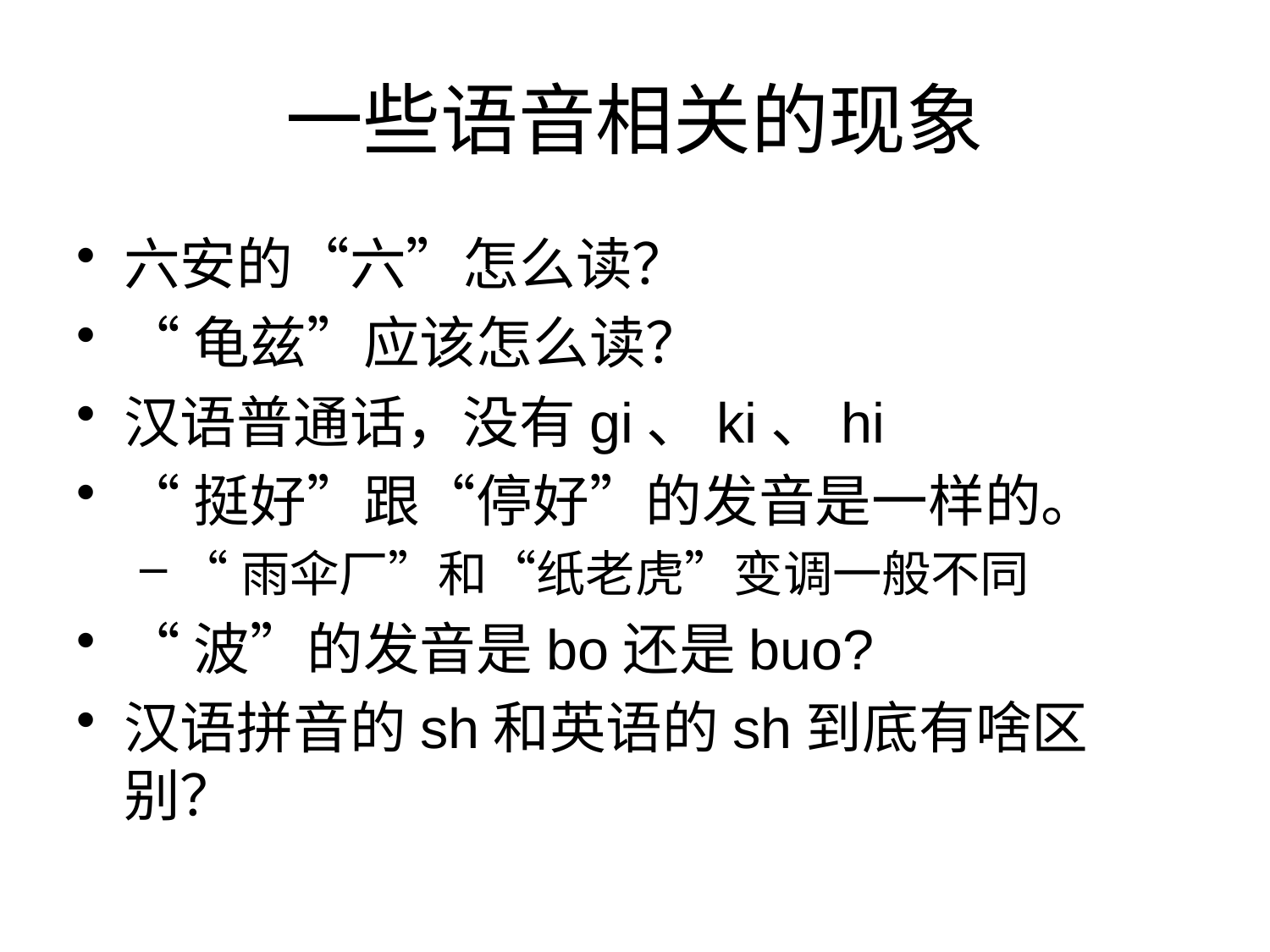

# 一些语音相关的现象
六安的“六”怎么读？
“龟兹”应该怎么读？
汉语普通话，没有gi、ki、hi
“挺好”跟“停好”的发音是一样的。
“雨伞厂”和“纸老虎”变调一般不同
“波”的发音是bo还是buo?
汉语拼音的sh和英语的sh到底有啥区别？